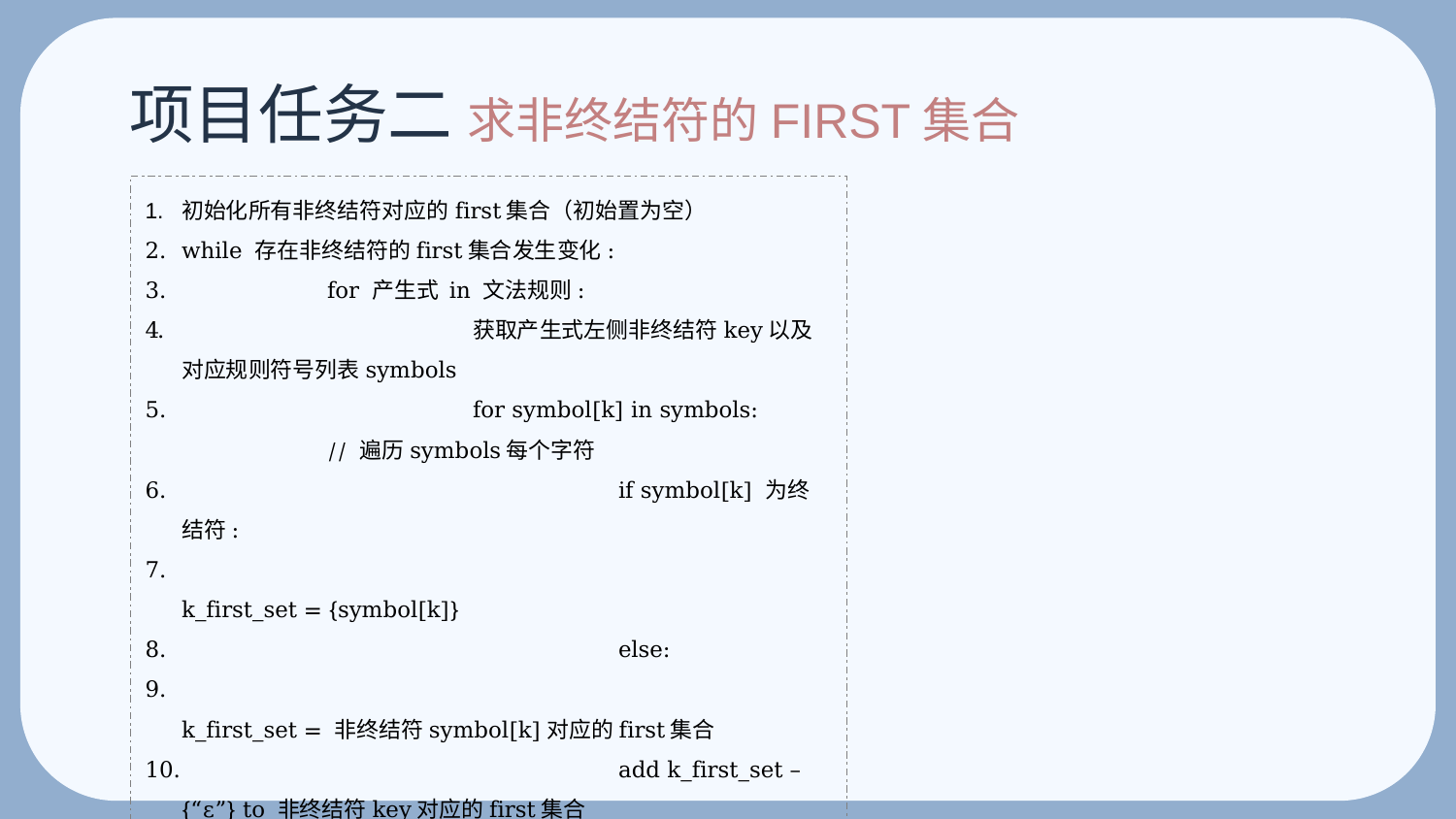

# 项目任务二 求非终结符的FIRST集合
初始化所有非终结符对应的first集合（初始置为空）
while 存在非终结符的first集合发生变化:
	for 产生式 in 文法规则:
		获取产生式左侧非终结符key以及对应规则符号列表symbols
		for symbol[k] in symbols:		// 遍历symbols每个字符
			if symbol[k] 为终结符:
				k_first_set = {symbol[k]}
			else:
				k_first_set = 非终结符symbol[k]对应的first集合
			add k_first_set – {“ε”} to 非终结符key对应的first集合
			if “ε” not in k_first_set:
				break;
		if k == symbols.size:
			add “ε” to 非终结符key对应的first集合